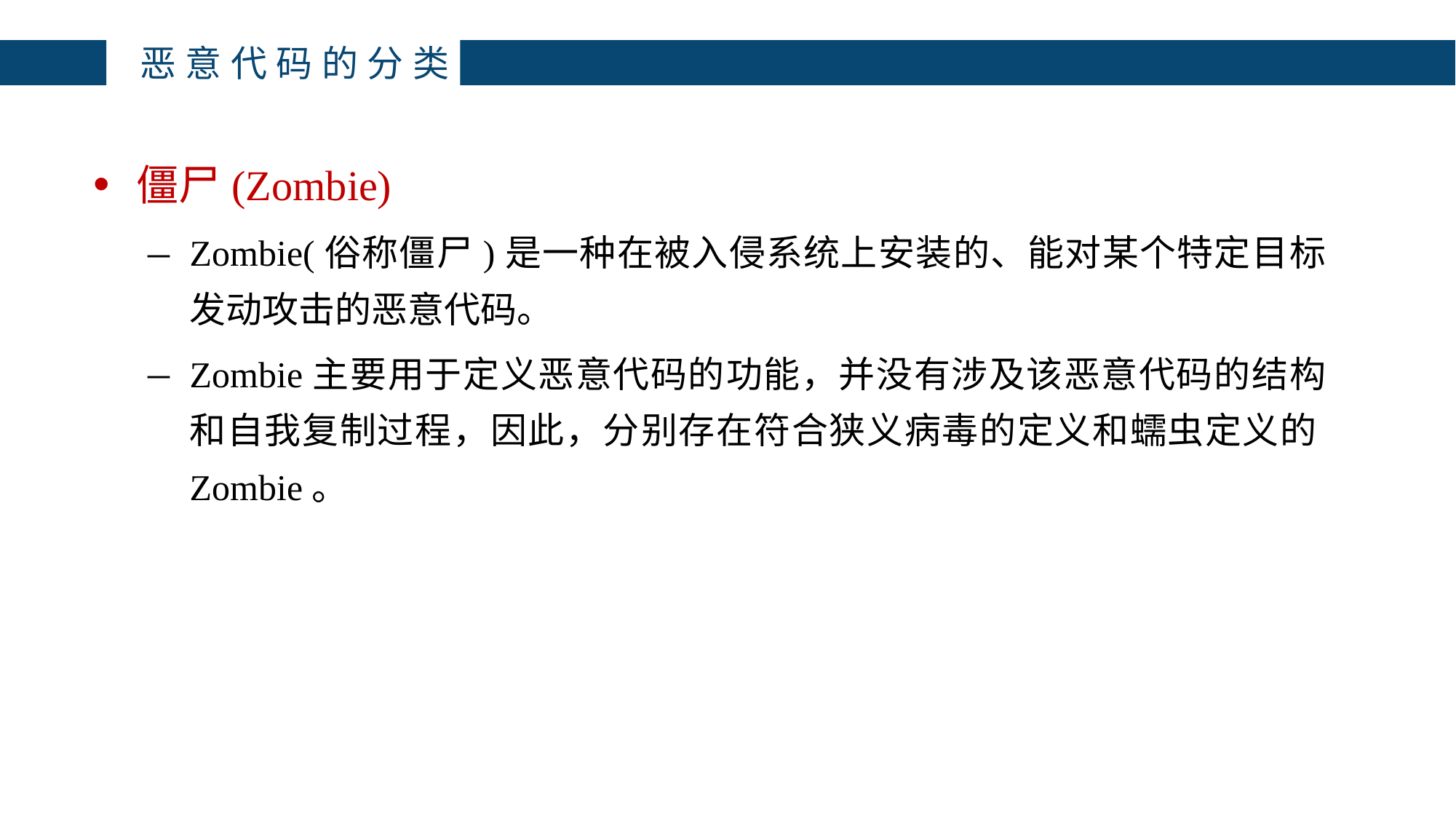

恶意代码的分类

僵尸(Zombie)
Zombie(俗称僵尸)是一种在被入侵系统上安装的、能对某个特定目标发动攻击的恶意代码。
Zombie主要用于定义恶意代码的功能，并没有涉及该恶意代码的结构和自我复制过程，因此，分别存在符合狭义病毒的定义和蠕虫定义的Zombie。